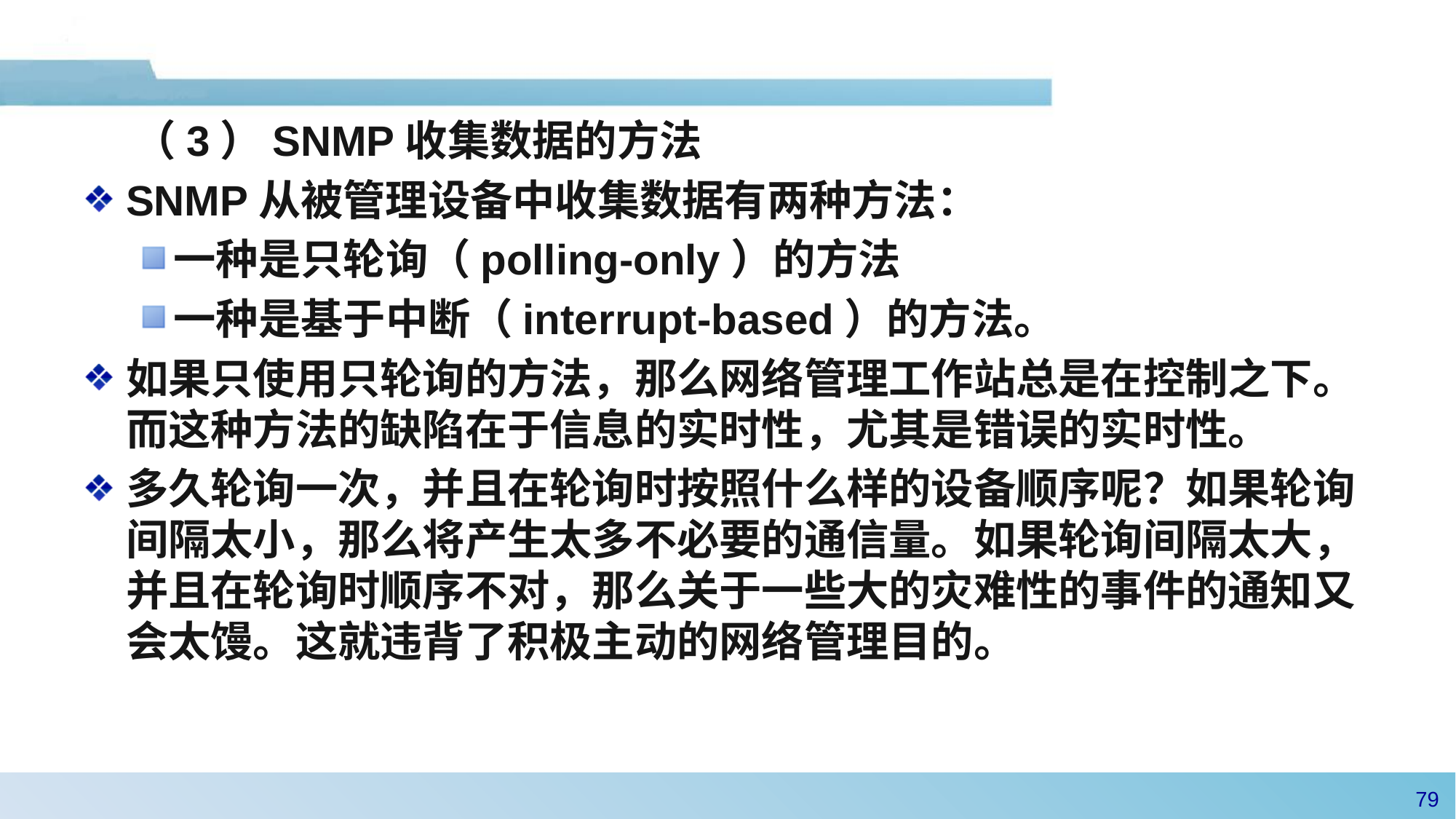

（3）SNMP收集数据的方法
SNMP从被管理设备中收集数据有两种方法：
一种是只轮询（polling-only）的方法
一种是基于中断（interrupt-based）的方法。
如果只使用只轮询的方法，那么网络管理工作站总是在控制之下。而这种方法的缺陷在于信息的实时性，尤其是错误的实时性。
多久轮询一次，并且在轮询时按照什么样的设备顺序呢？如果轮询间隔太小，那么将产生太多不必要的通信量。如果轮询间隔太大，并且在轮询时顺序不对，那么关于一些大的灾难性的事件的通知又会太馒。这就违背了积极主动的网络管理目的。
79